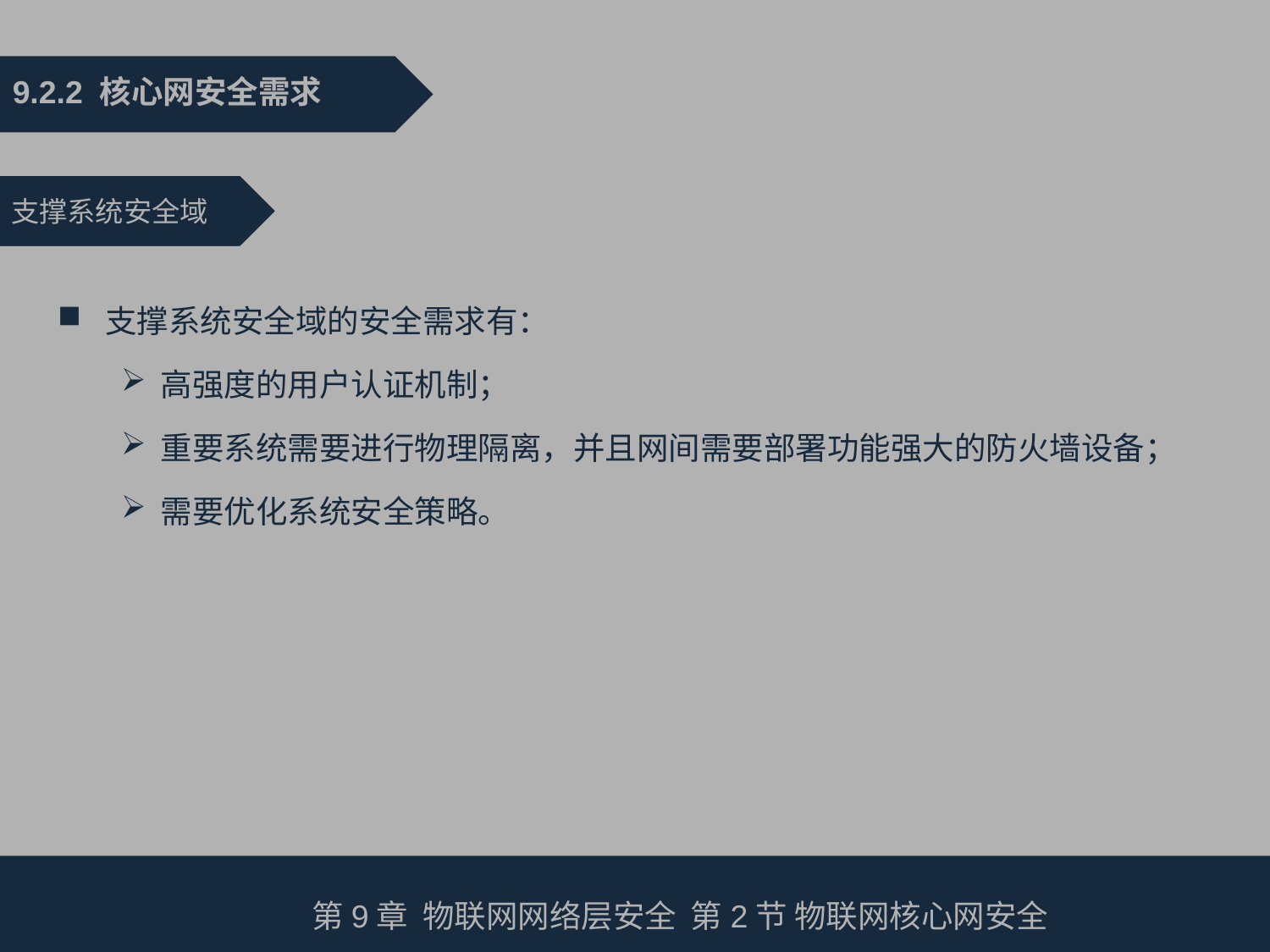

9.2.2 核心网安全需求
支撑系统安全域
支撑系统安全域的安全需求有：
高强度的用户认证机制；
重要系统需要进行物理隔离，并且网间需要部署功能强大的防火墙设备；
需要优化系统安全策略。
第9章  物联网网络层安全  第2节 物联网核心网安全